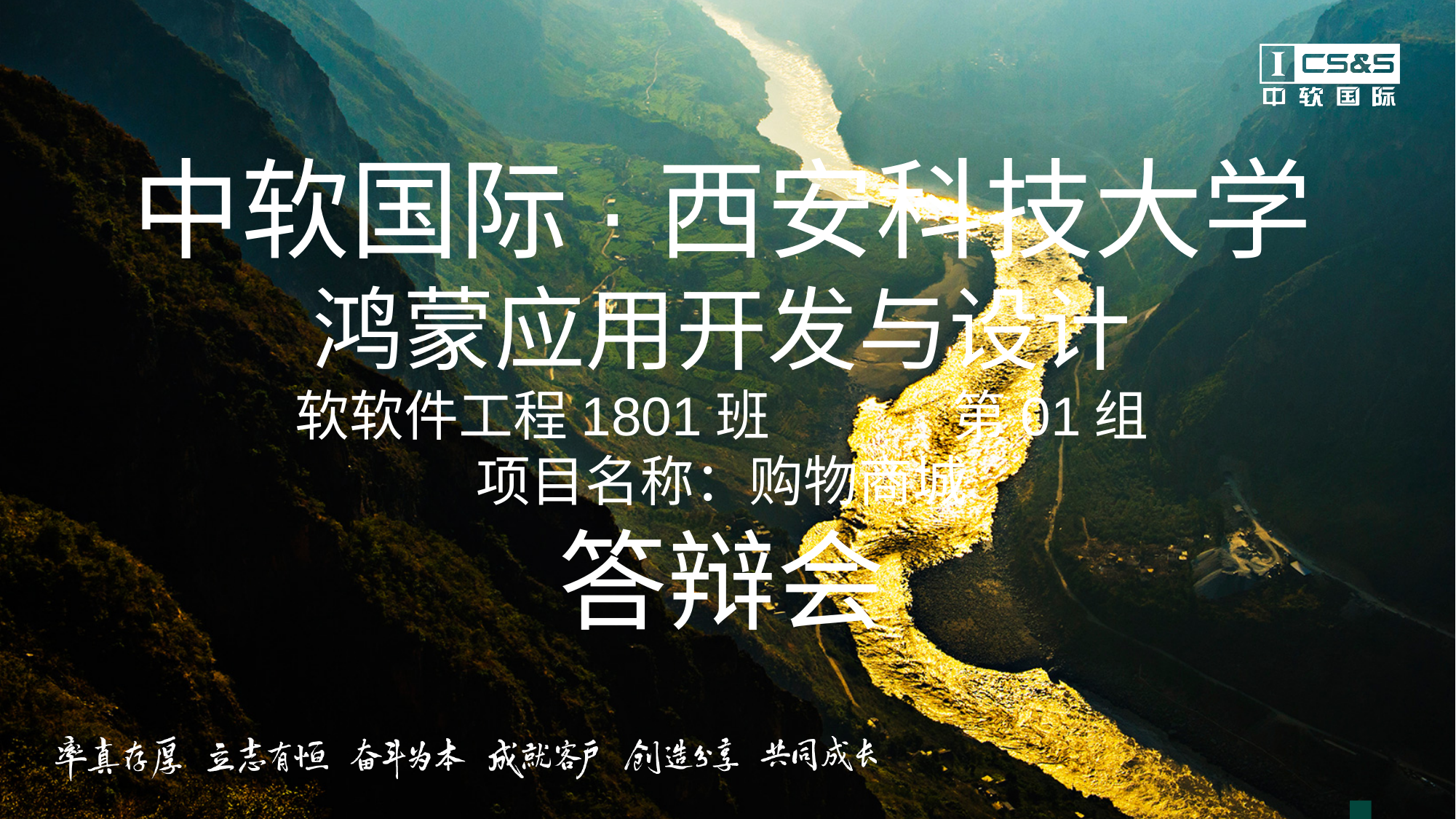

中软国际·西安科技大学
鸿蒙应用开发与设计
软软件工程1801班               第01组
项目名称：购物商城
答辩会